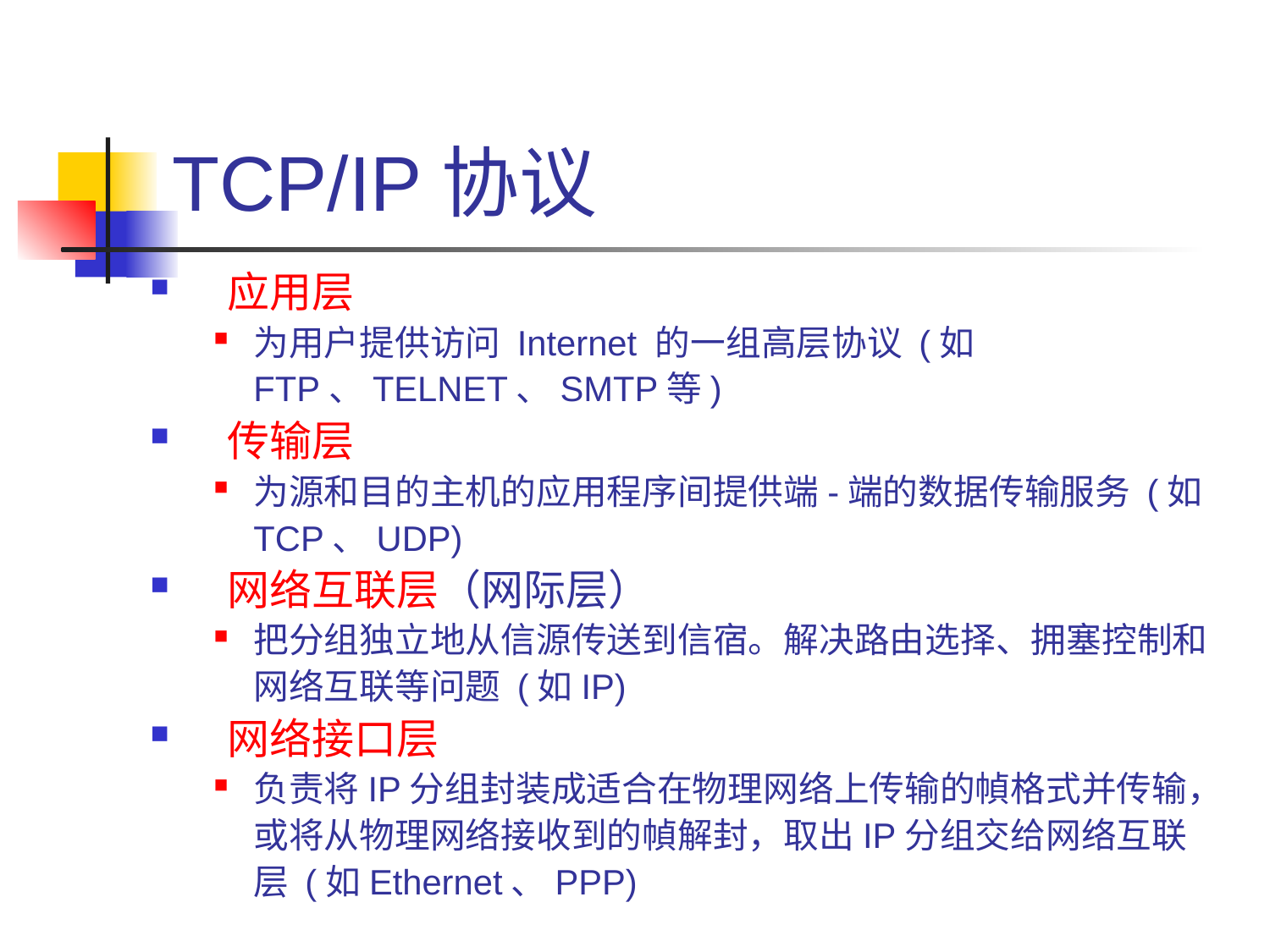

# TCP/IP协议
  应用层
为用户提供访问 Internet 的一组高层协议 (如FTP、TELNET、SMTP等)
  传输层
为源和目的主机的应用程序间提供端-端的数据传输服务 (如TCP、UDP)
  网络互联层（网际层）
把分组独立地从信源传送到信宿。解决路由选择、拥塞控制和网络互联等问题 (如IP)
  网络接口层
负责将IP分组封装成适合在物理网络上传输的幀格式并传输，或将从物理网络接收到的幀解封，取出IP分组交给网络互联层 (如Ethernet、PPP)